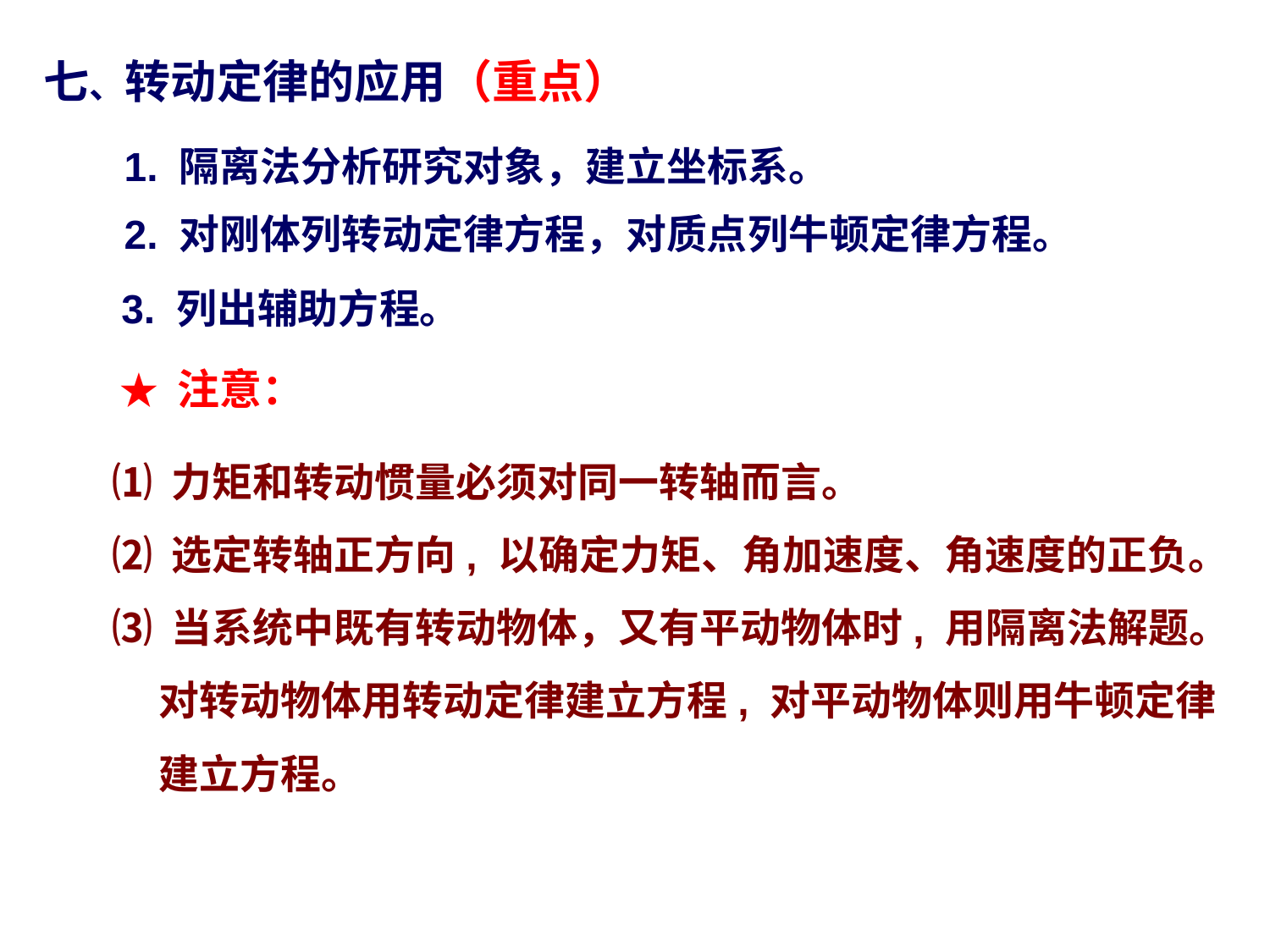

七、转动定律的应用（重点）
1. 隔离法分析研究对象，建立坐标系。
2. 对刚体列转动定律方程，对质点列牛顿定律方程。
3. 列出辅助方程。
★ 注意：
 ⑴ 力矩和转动惯量必须对同一转轴而言。
 ⑵ 选定转轴正方向, 以确定力矩、角加速度、角速度的正负。
 ⑶ 当系统中既有转动物体，又有平动物体时, 用隔离法解题。
     对转动物体用转动定律建立方程, 对平动物体则用牛顿定律
     建立方程。